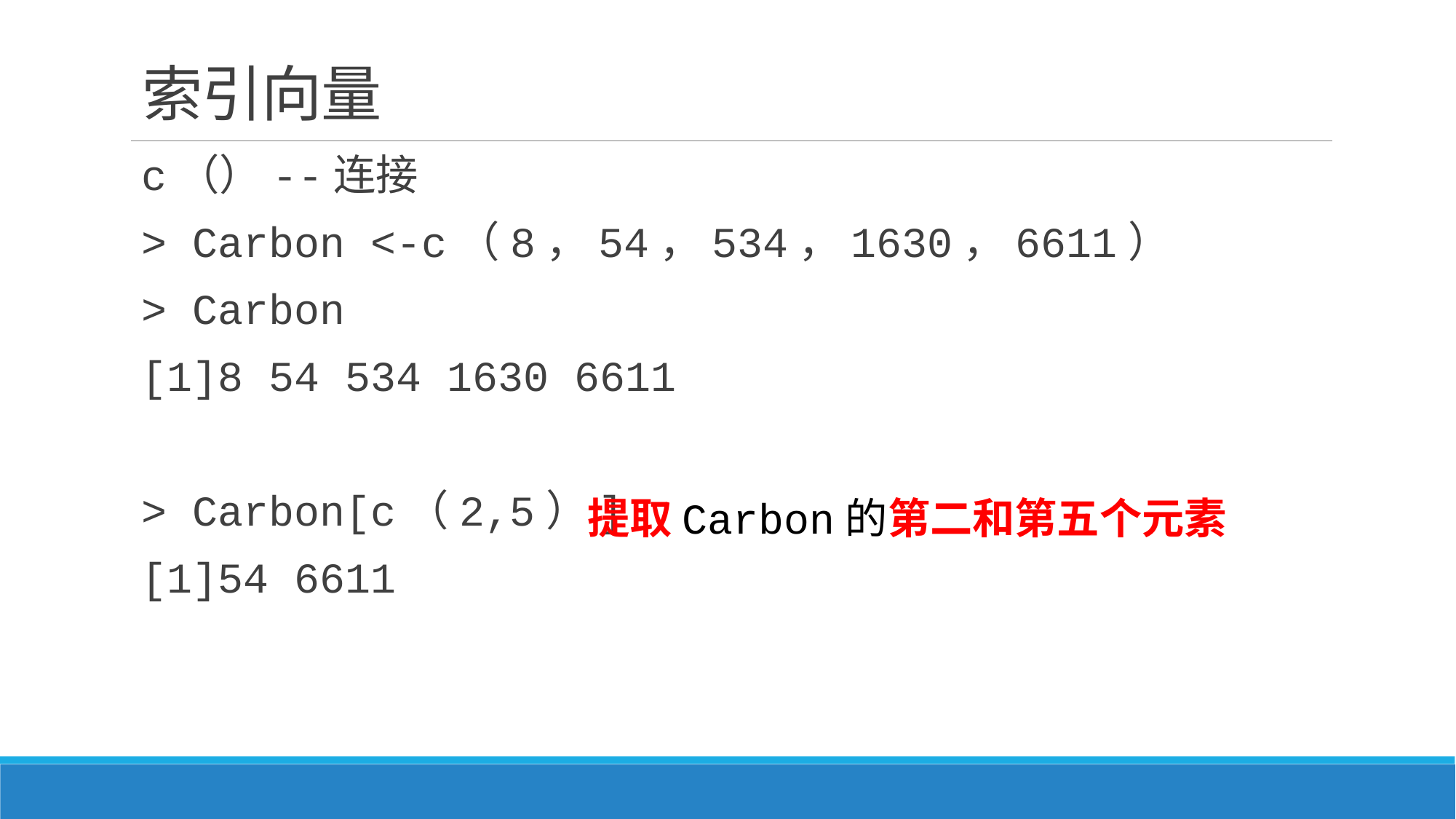

# 索引向量
c（）--连接
> Carbon <-c（8，54，534，1630，6611）
> Carbon
[1]8 54 534 1630 6611

> Carbon[c（2,5）]
[1]54 6611
提取Carbon的第二和第五个元素